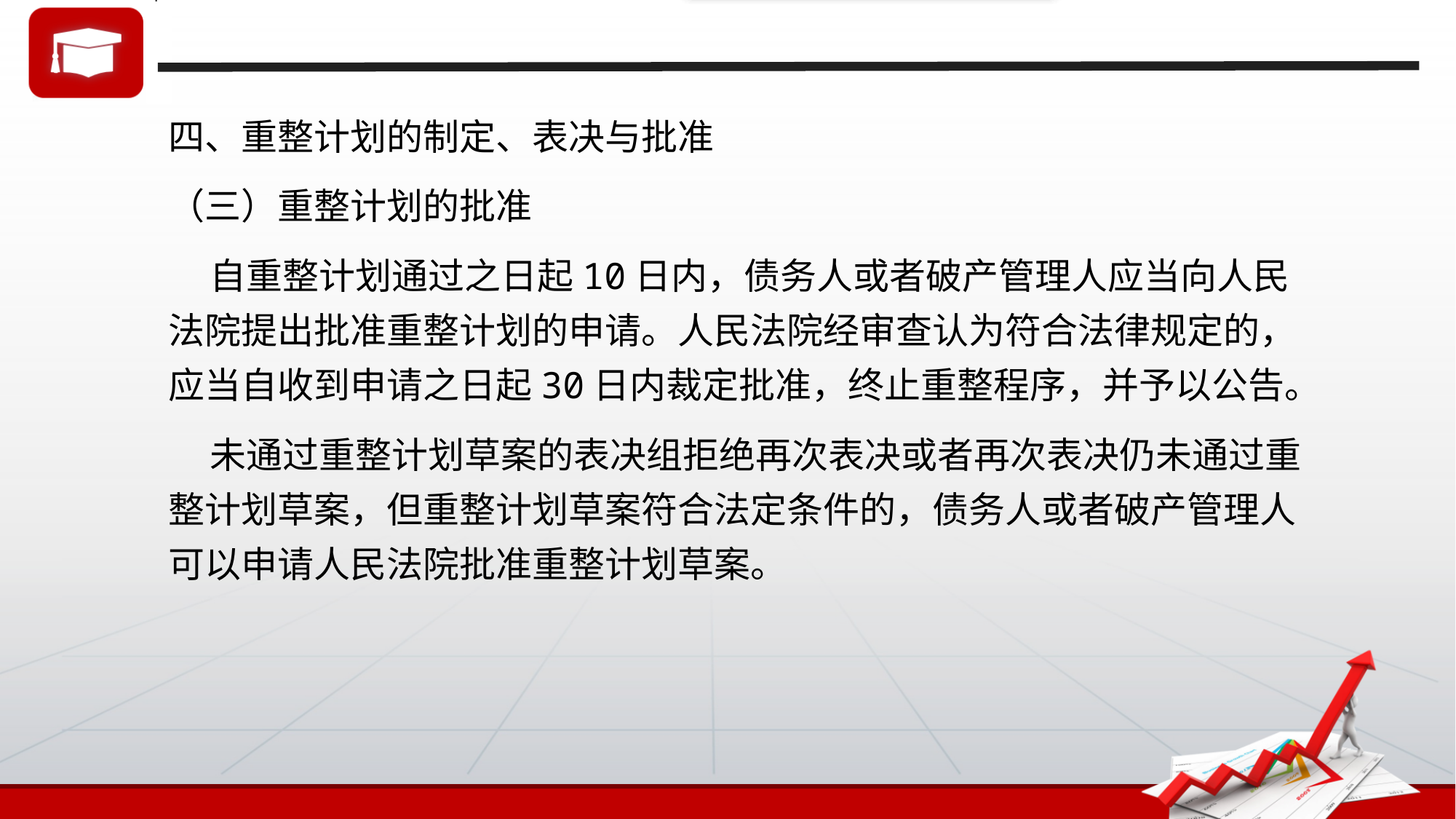

四、重整计划的制定、表决与批准
（三）重整计划的批准
    自重整计划通过之日起10日内，债务人或者破产管理人应当向人民法院提出批准重整计划的申请。人民法院经审查认为符合法律规定的，应当自收到申请之日起30日内裁定批准，终止重整程序，并予以公告。
    未通过重整计划草案的表决组拒绝再次表决或者再次表决仍未通过重整计划草案，但重整计划草案符合法定条件的，债务人或者破产管理人可以申请人民法院批准重整计划草案。